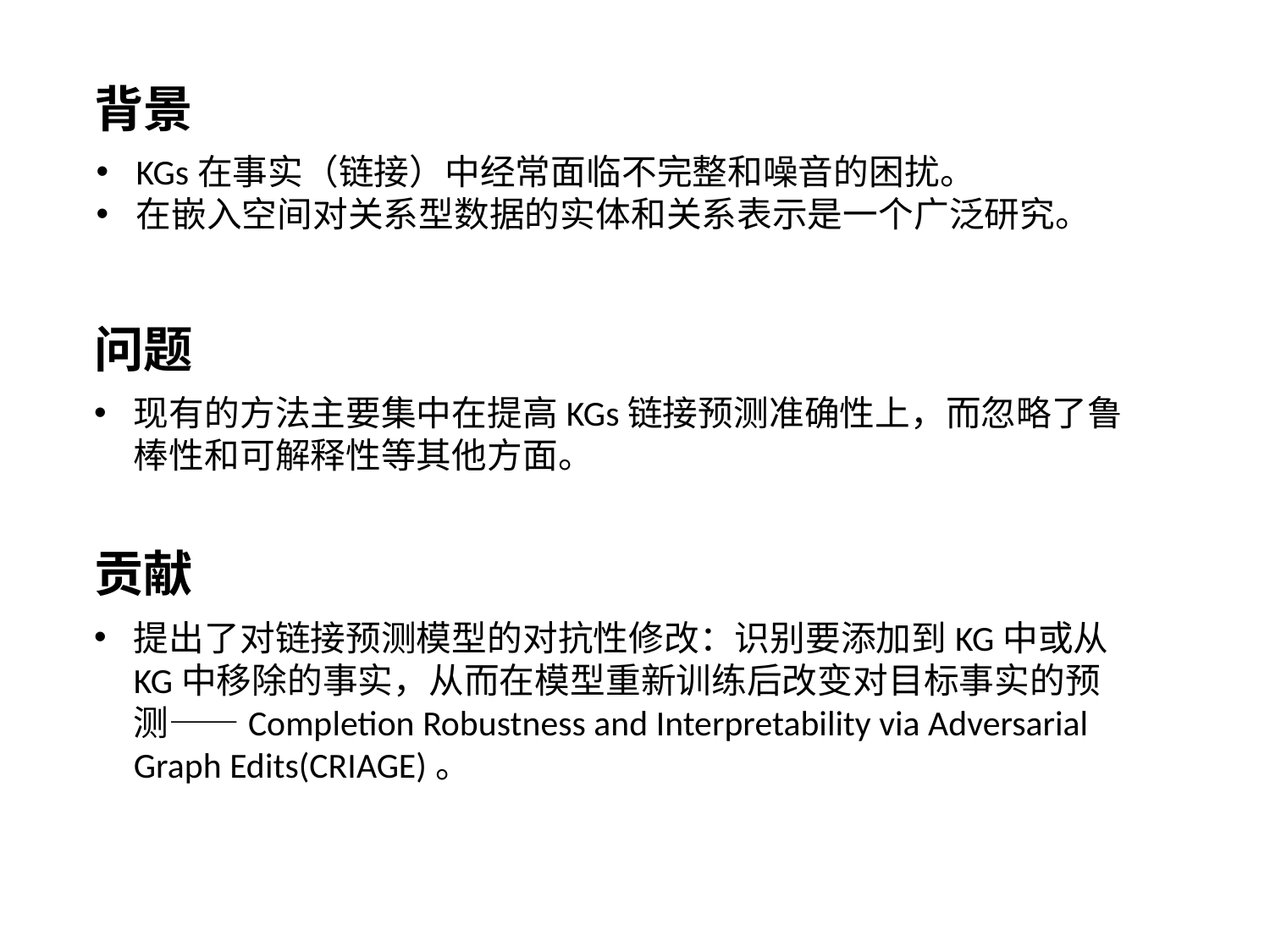

背景
KGs在事实（链接）中经常面临不完整和噪音的困扰。
在嵌入空间对关系型数据的实体和关系表示是一个广泛研究。
问题
现有的方法主要集中在提高KGs链接预测准确性上，而忽略了鲁棒性和可解释性等其他方面。
贡献
提出了对链接预测模型的对抗性修改：识别要添加到KG中或从KG中移除的事实，从而在模型重新训练后改变对目标事实的预测——Completion Robustness and Interpretability via Adversarial Graph Edits(CRIAGE)。